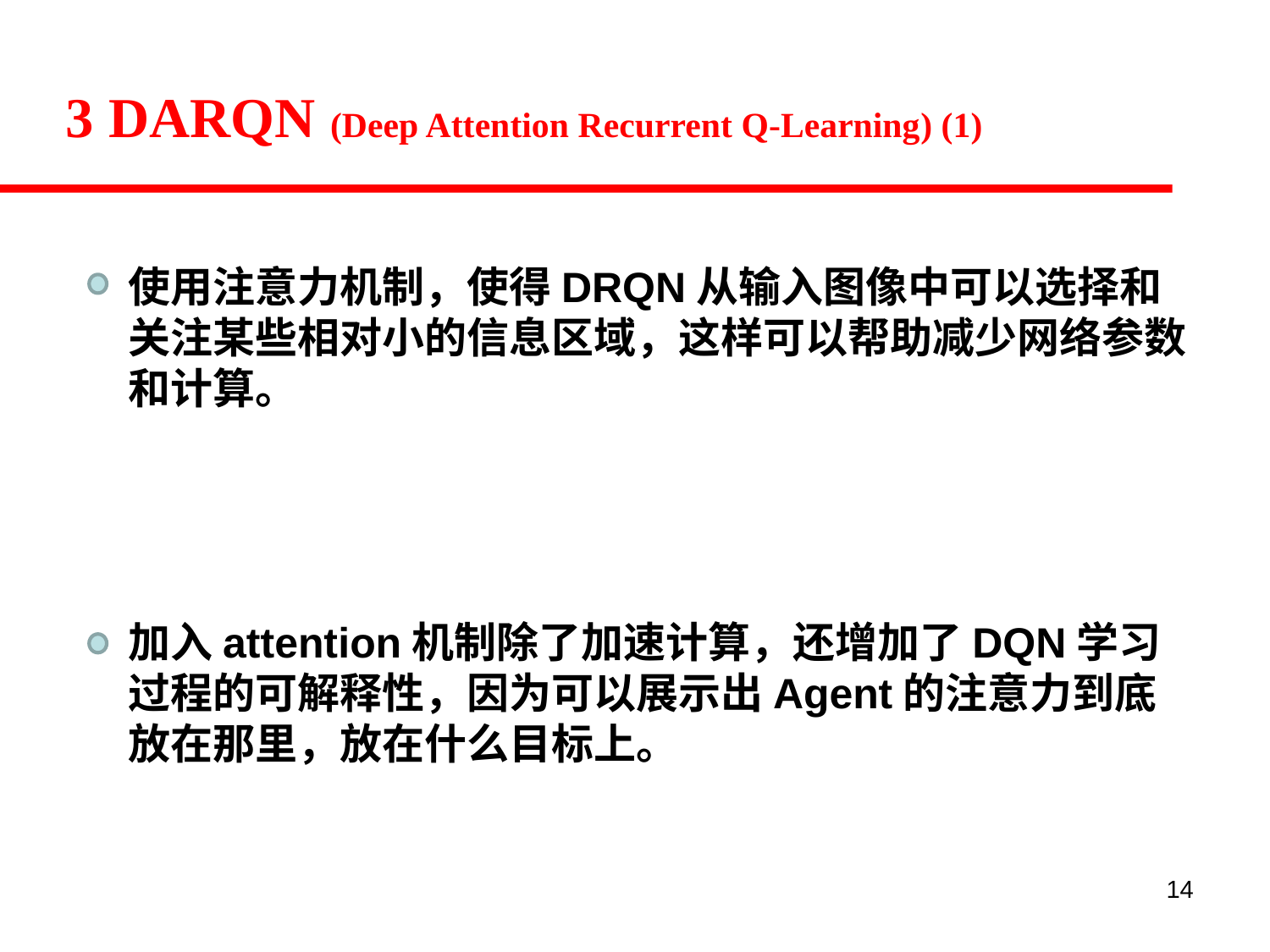

3 DARQN (Deep Attention Recurrent Q-Learning) (1)

使用注意力机制，使得DRQN从输入图像中可以选择和关注某些相对小的信息区域，这样可以帮助减少网络参数和计算。

加入attention机制除了加速计算，还增加了DQN学习过程的可解释性，因为可以展示出Agent的注意力到底放在那里，放在什么目标上。

14